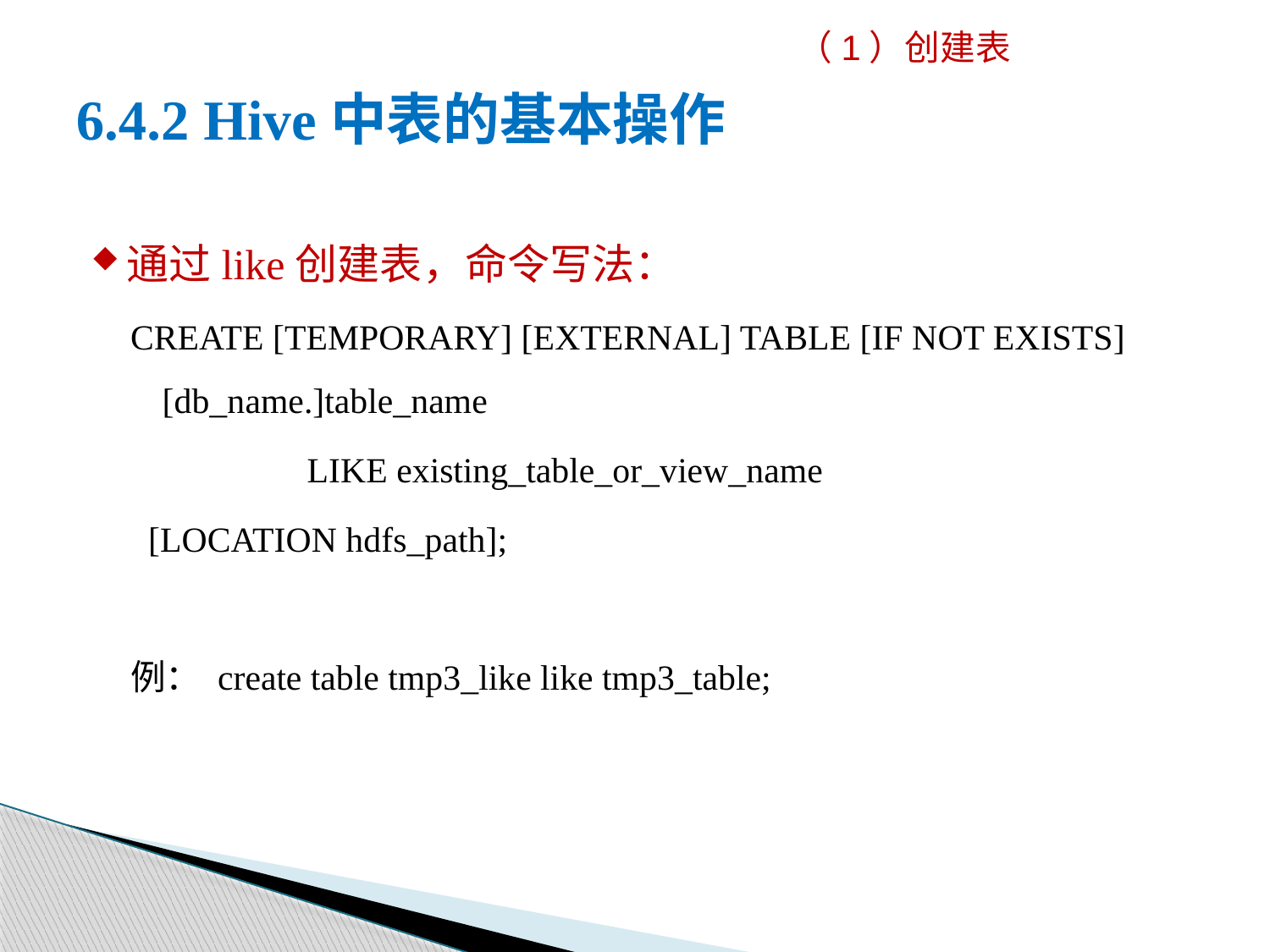

（1）创建表
6.4.2 Hive中表的基本操作
通过like创建表，命令写法：
CREATE [TEMPORARY] [EXTERNAL] TABLE [IF NOT EXISTS] [db_name.]table_name
		  LIKE existing_table_or_view_name
  [LOCATION hdfs_path];

例： create table tmp3_like like tmp3_table;